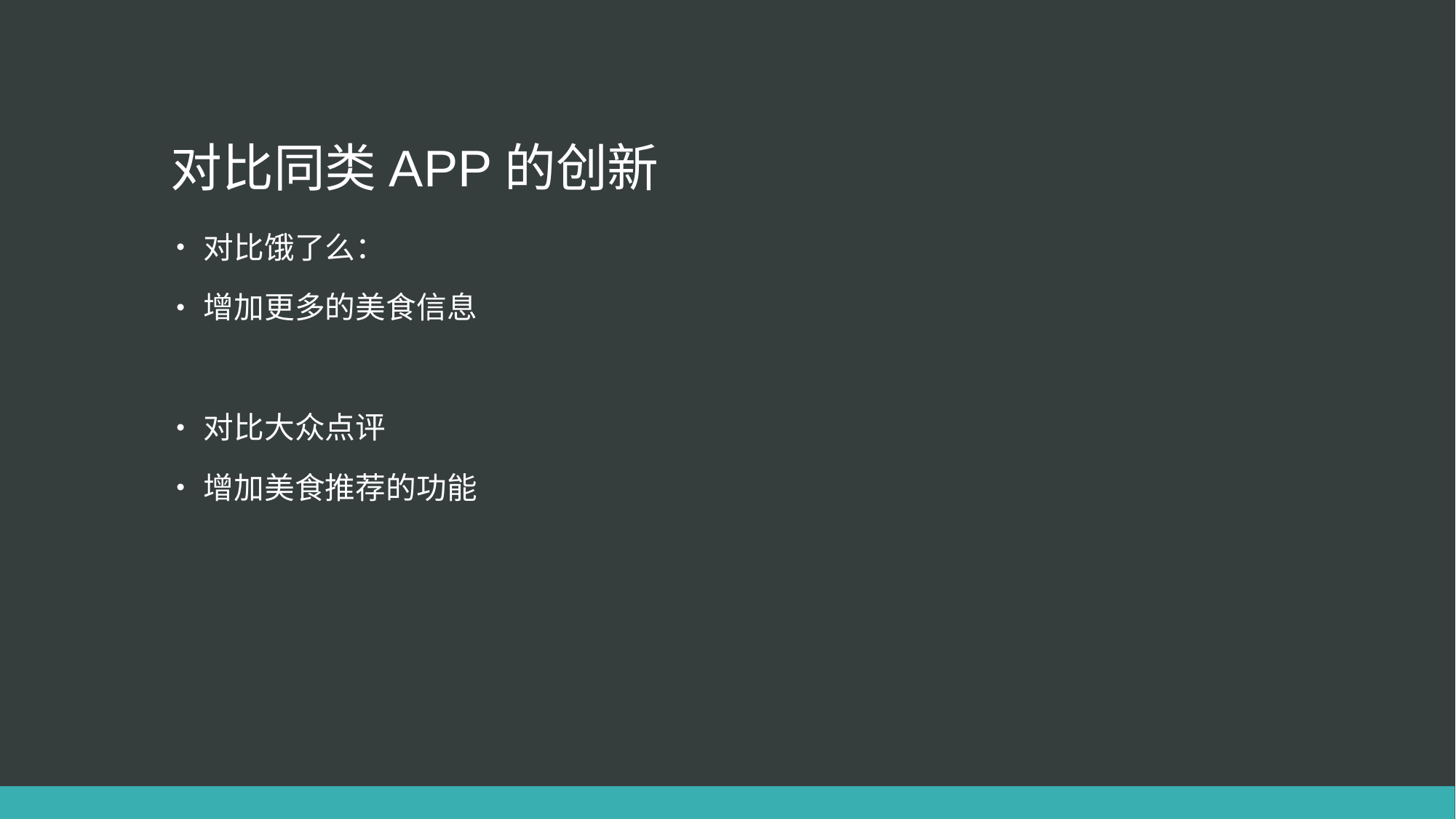

# 对比同类APP的创新
对比饿了么：
增加更多的美食信息

对比大众点评
增加美食推荐的功能